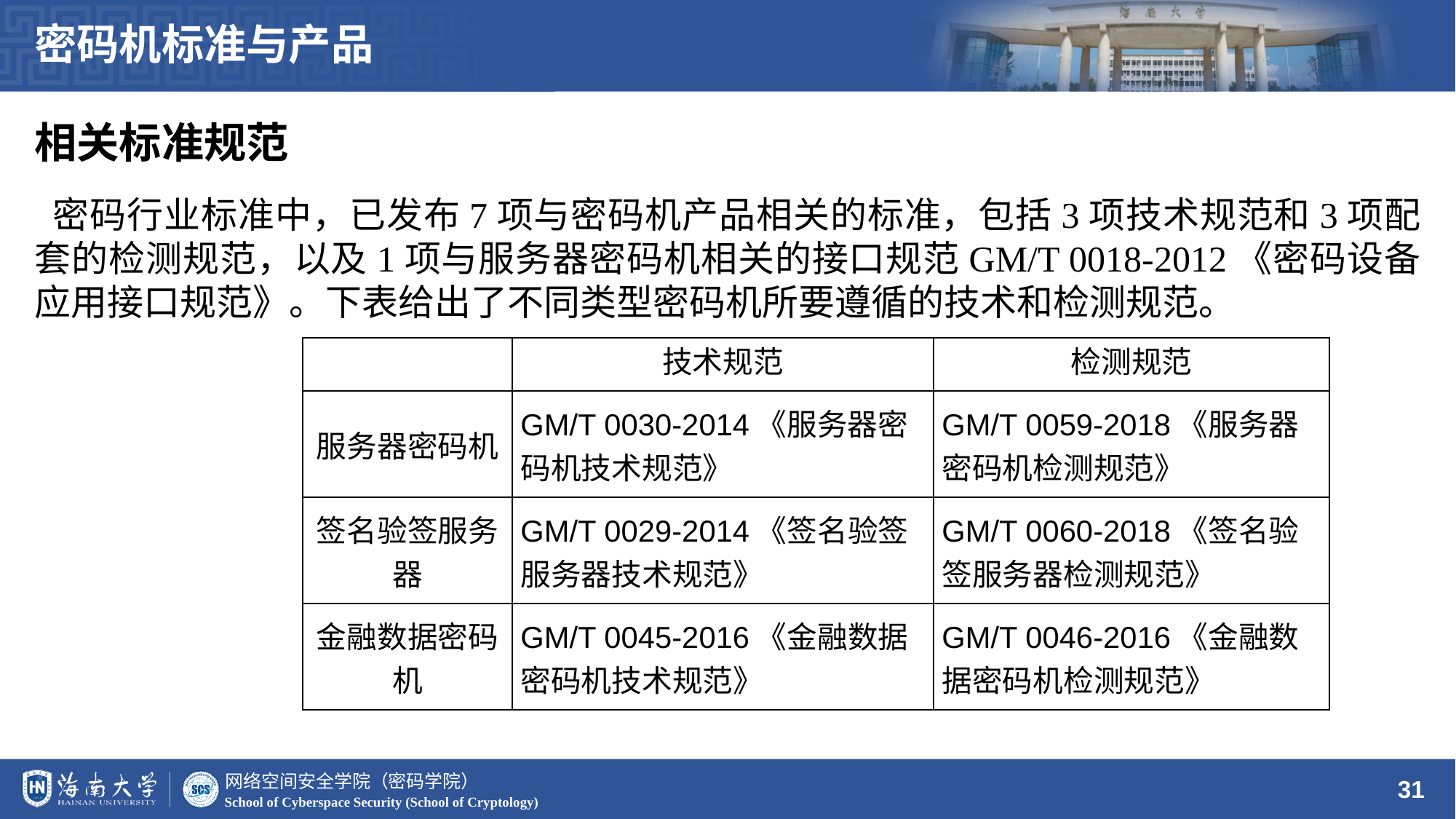

密码机标准与产品
相关标准规范
 密码行业标准中，已发布7项与密码机产品相关的标准，包括3项技术规范和3项配套的检测规范，以及1项与服务器密码机相关的接口规范GM/T 0018-2012《密码设备应用接口规范》。下表给出了不同类型密码机所要遵循的技术和检测规范。
|  | 技术规范 | 检测规范 |
| --- | --- | --- |
| 服务器密码机 | GM/T 0030-2014《服务器密码机技术规范》 | GM/T 0059-2018《服务器密码机检测规范》 |
| 签名验签服务器 | GM/T 0029-2014《签名验签服务器技术规范》 | GM/T 0060-2018《签名验签服务器检测规范》 |
| 金融数据密码机 | GM/T 0045-2016《金融数据密码机技术规范》 | GM/T 0046-2016《金融数据密码机检测规范》 |
31